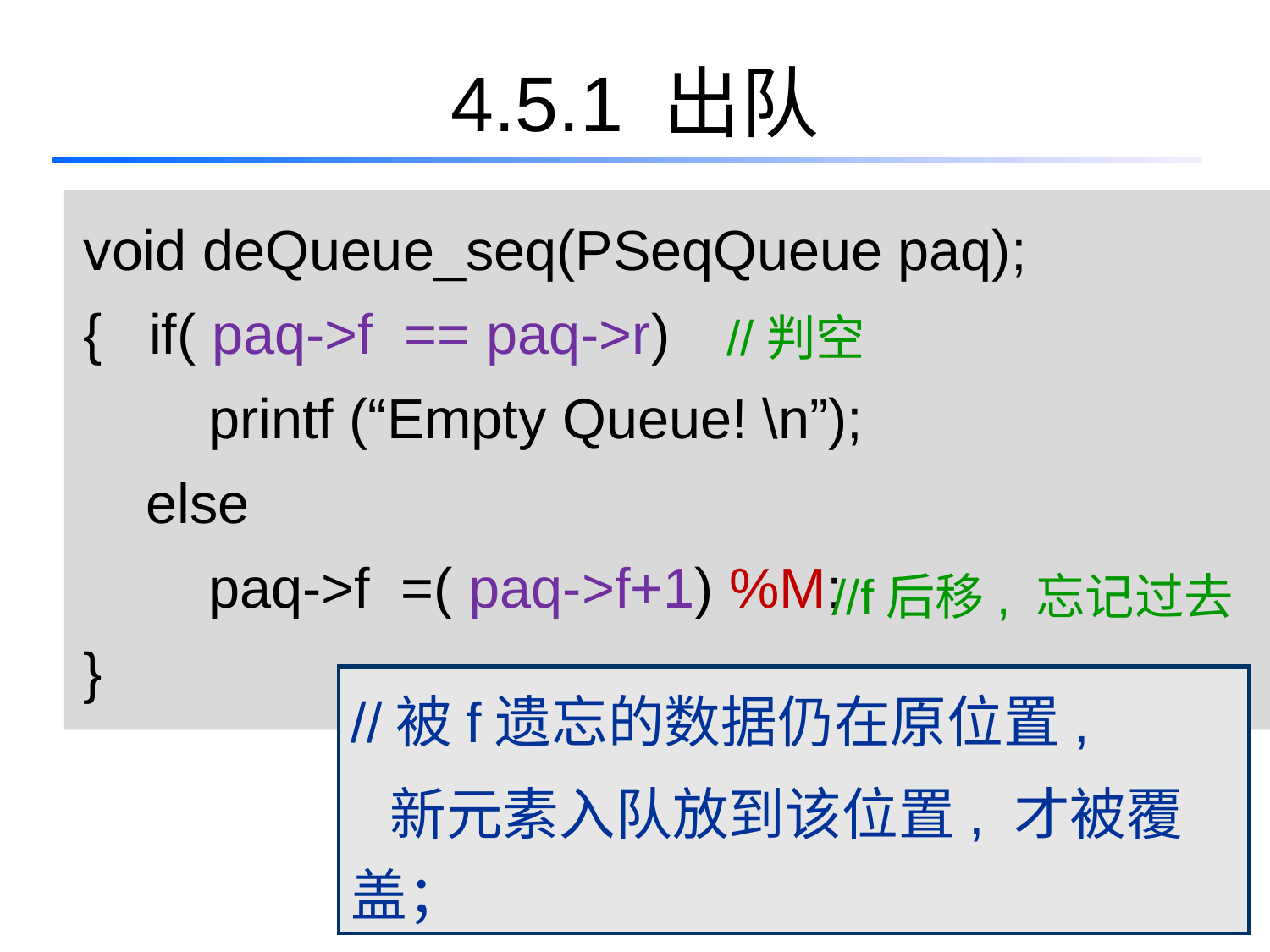

# 4.5.1 出队

void deQueue_seq(PSeqQueue paq);
{   if( paq->f  == paq->r)
        printf (“Empty Queue! \n”);
    else
        paq->f  =( paq->f+1) %M;
}
//判空
//f后移, 忘记过去
//被f遗忘的数据仍在原位置,
  新元素入队放到该位置, 才被覆盖；